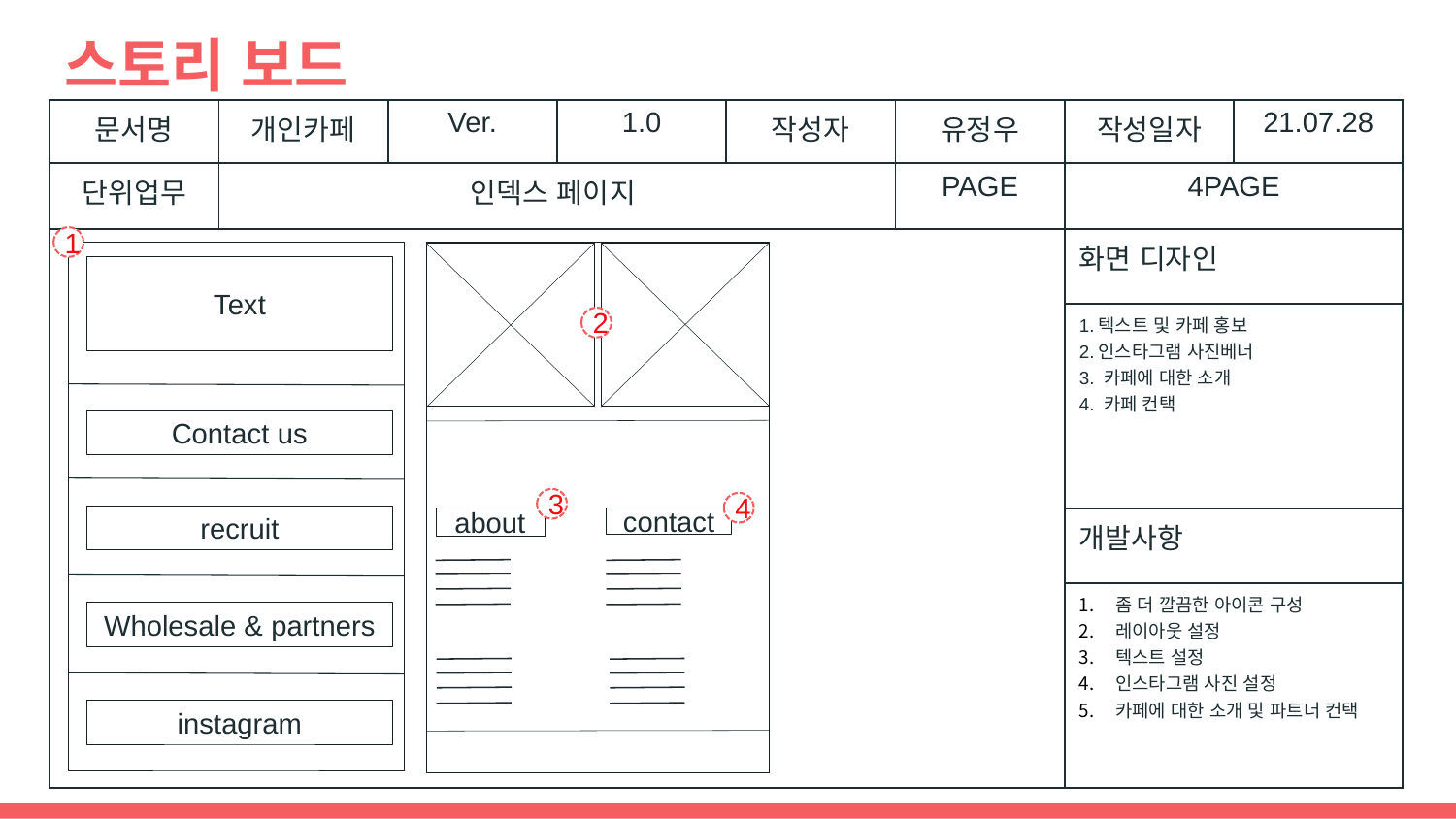

# 스토리 보드
| 문서명 | 개인카페 | Ver. | 1.0 | 작성자 | 유정우 | 작성일자 | 21.07.28 |
| --- | --- | --- | --- | --- | --- | --- | --- |
| 단위업무 | 인덱스 페이지 |  |  |  | PAGE | 4PAGE |  |
|  |  |  |  |  |  | 화면 디자인 |  |
|  |  |  |  |  |  | 1.텍스트 및 카페 홍보 2.인스타그램 사진베너 3. 카페에 대한 소개 4. 카페 컨택 |  |
|  |  |  |  |  |  | 개발사항 |  |
|  |  |  |  |  |  | 좀 더 깔끔한 아이콘 구성 레이아웃 설정 텍스트 설정 인스타그램 사진 설정 카페에 대한 소개 및 파트너 컨택 |  |
1

Text
Contact us
recruit
Wholesale & partners
instagram

contact
about
2
3
4